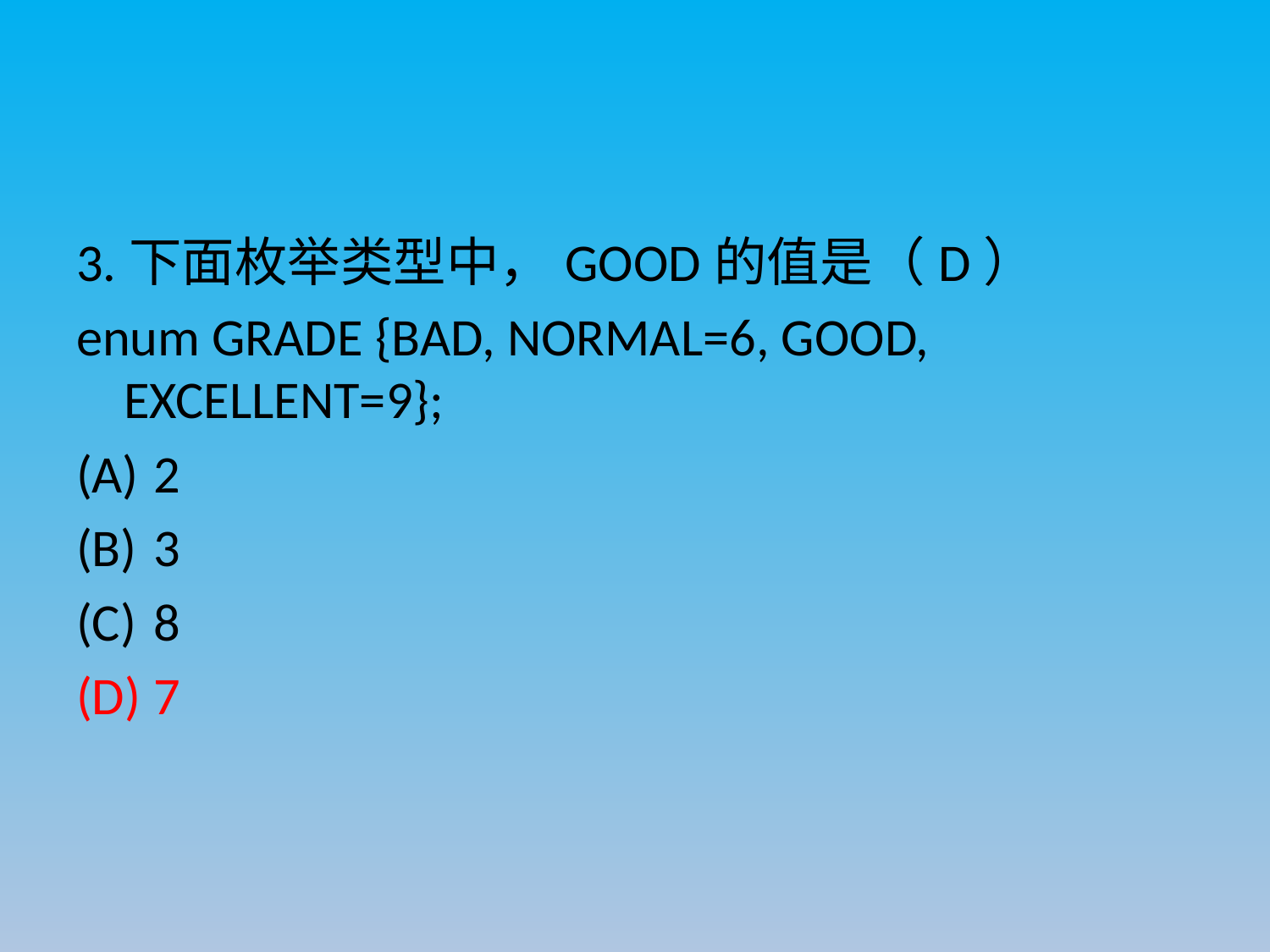

#
3.下面枚举类型中，GOOD的值是（D）
enum GRADE {BAD, NORMAL=6, GOOD, EXCELLENT=9};
2
3
8
7